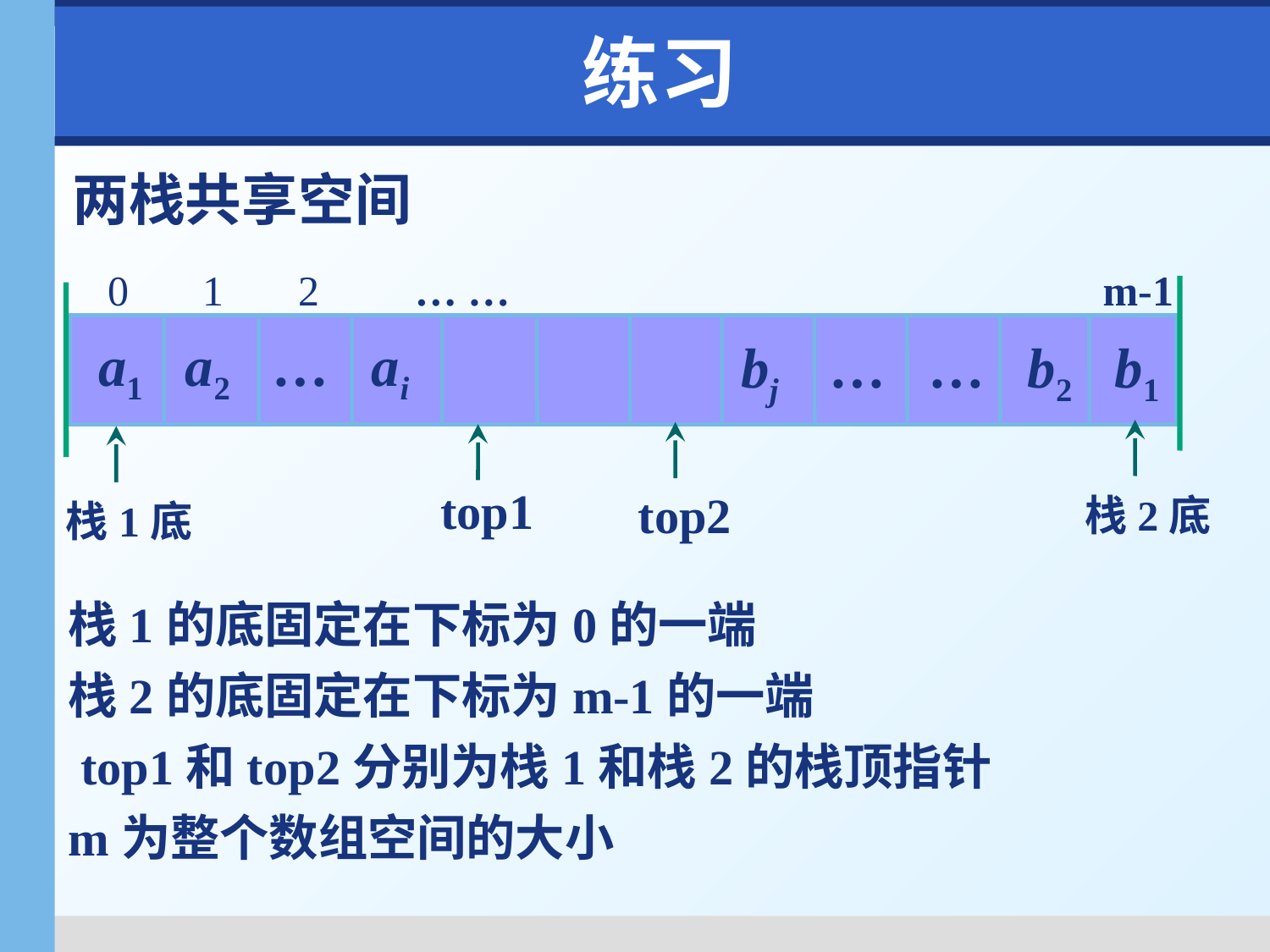

# 练习
两栈共享空间
0       1       2         … …                                                        m-1

a1   a2   …   ai
bj    …   …   b2   b1

栈2底

top2

top1

栈1底
栈1的底固定在下标为0的一端
栈2的底固定在下标为m-1的一端
 top1和top2分别为栈1和栈2的栈顶指针
m为整个数组空间的大小